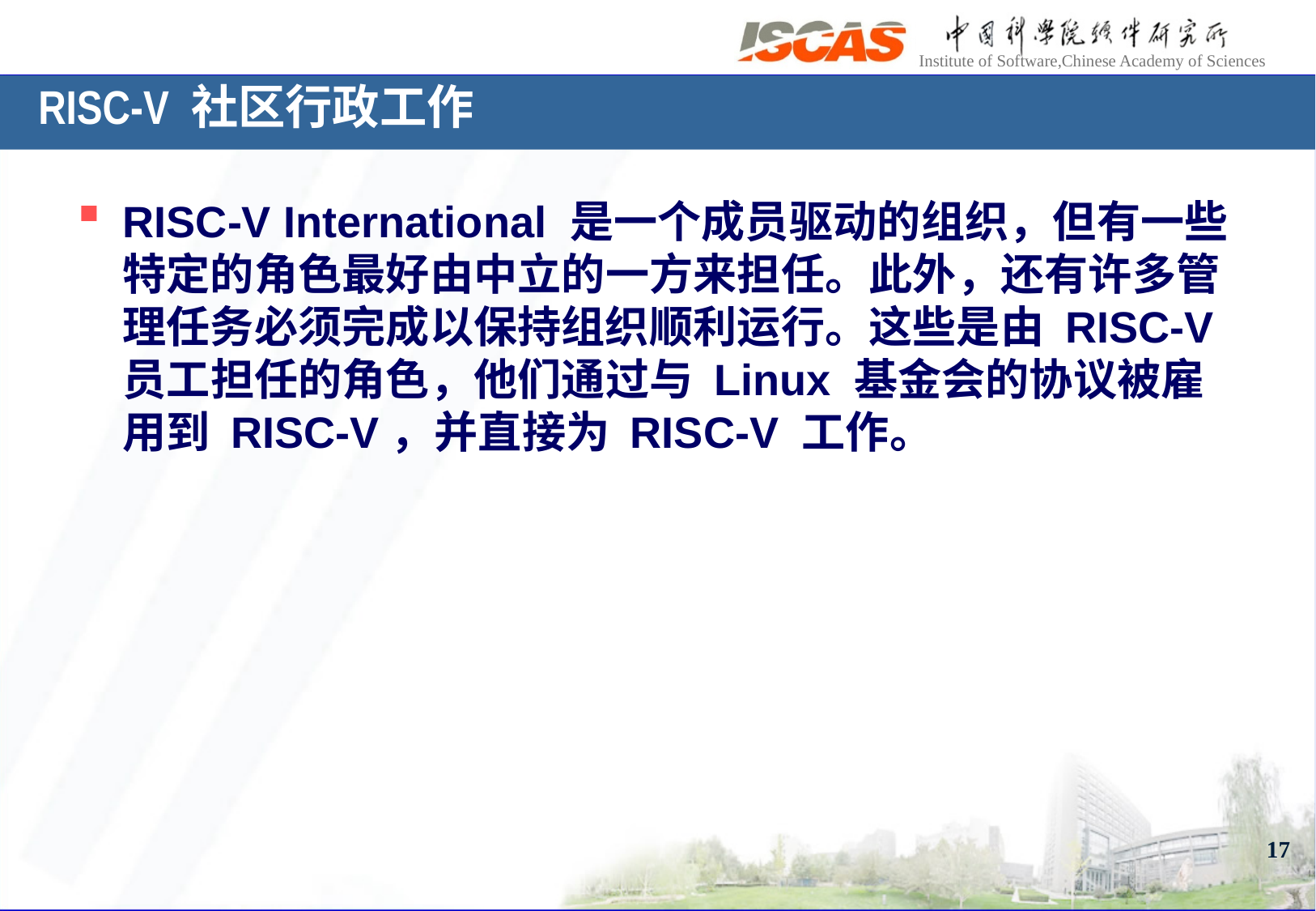

# RISC-V 社区行政工作
RISC-V International 是一个成员驱动的组织，但有一些特定的角色最好由中立的一方来担任。此外，还有许多管理任务必须完成以保持组织顺利运行。这些是由 RISC-V 员工担任的角色，他们通过与 Linux 基金会的协议被雇用到 RISC-V，并直接为 RISC-V 工作。
17